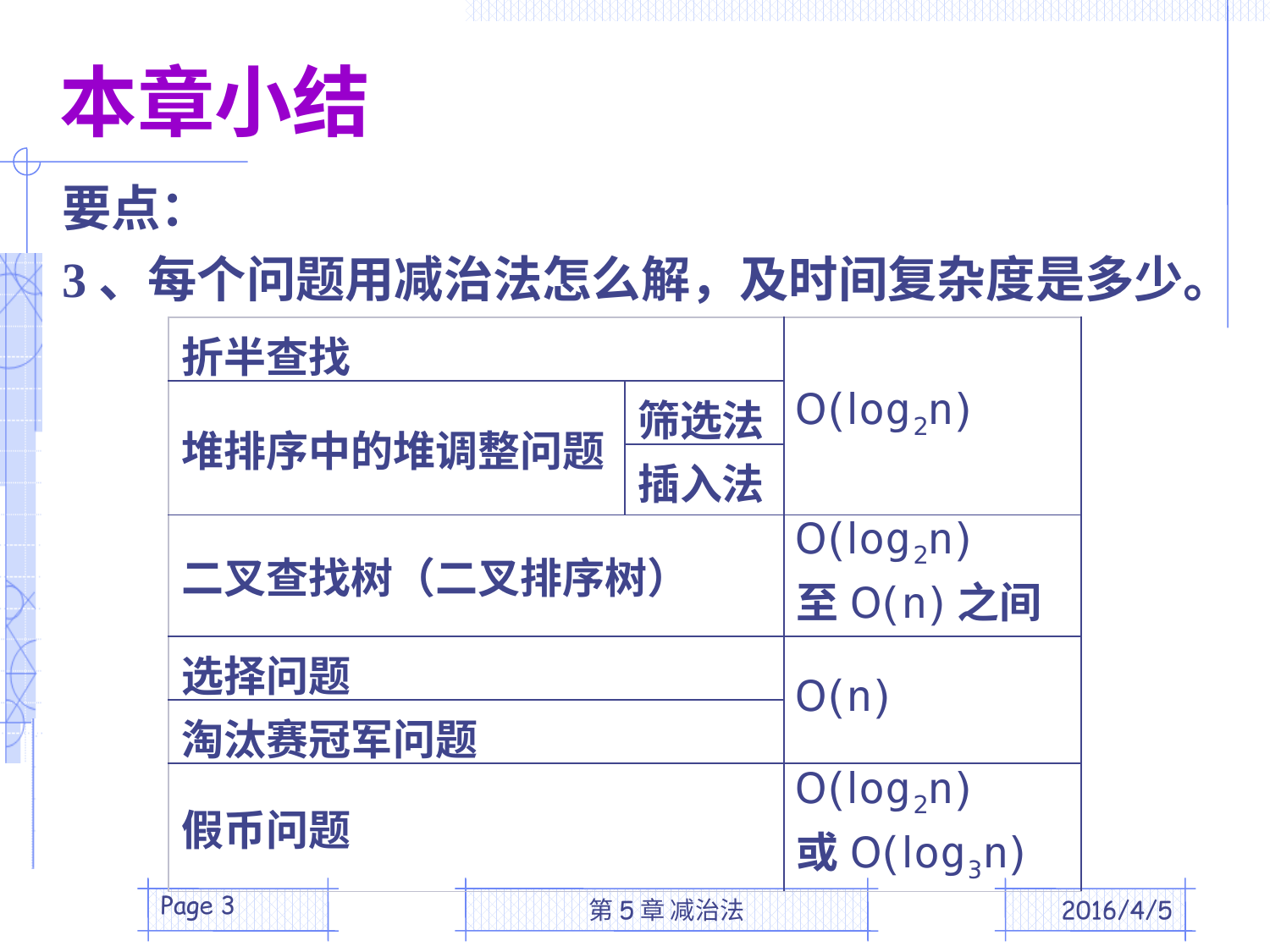

本章小结
要点：
3、每个问题用减治法怎么解，及时间复杂度是多少。
| 折半查找 |  | O(log2n) |
| --- | --- | --- |
| 堆排序中的堆调整问题 | 筛选法 |  |
|  | 插入法 |  |
| 二叉查找树（二叉排序树） |  | O(log2n) 至O(n)之间 |
| 选择问题 |  | O(n) |
| 淘汰赛冠军问题 |  |  |
| 假币问题 |  | O(log2n) 或O(log3n) |
Page 3
第5章 减治法
2016/4/5